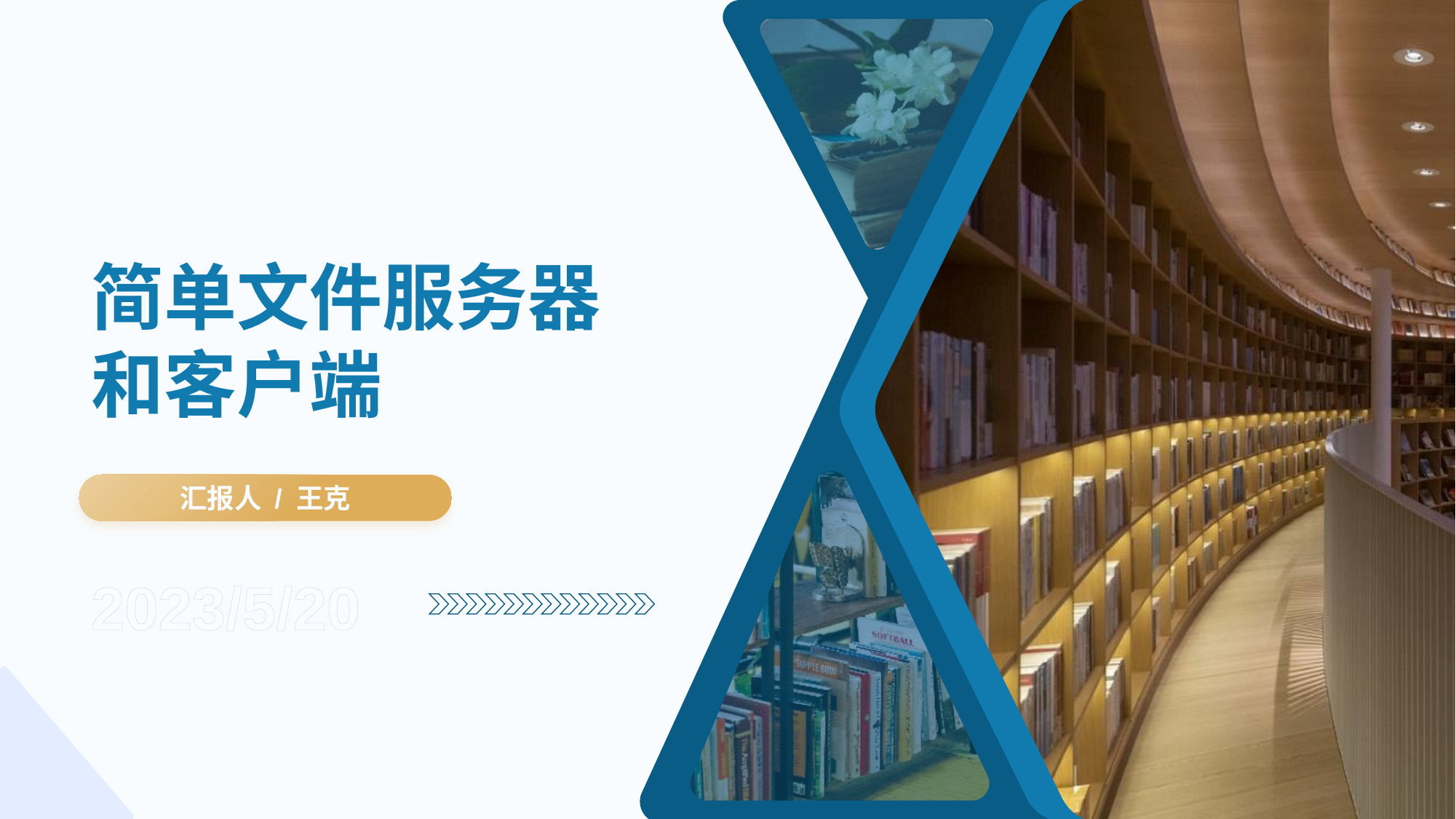

# 简单文件服务器 和客户端
汇报人 / 王克
2023/5/20